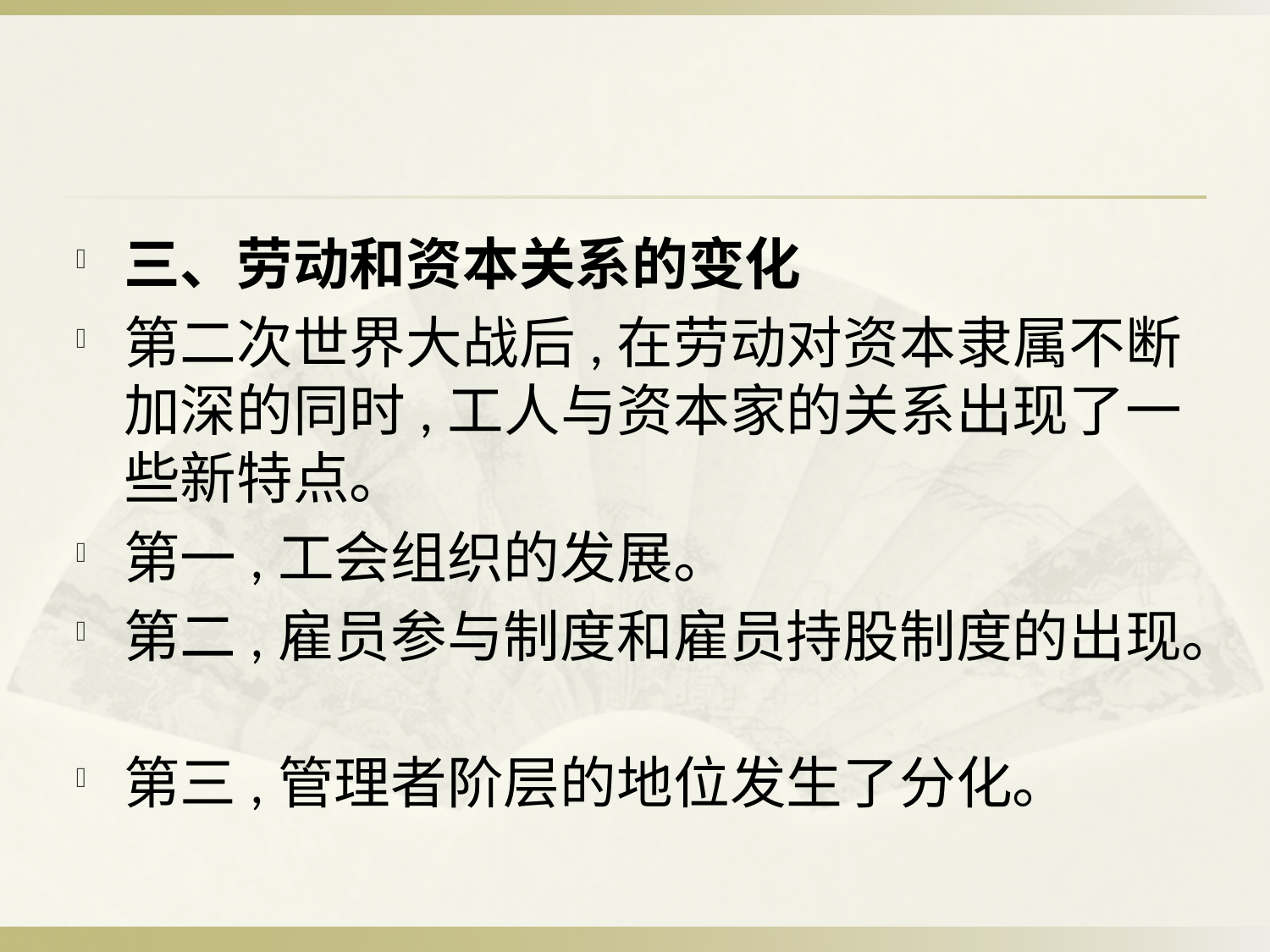

#
三、劳动和资本关系的变化
第二次世界大战后,在劳动对资本隶属不断加深的同时,工人与资本家的关系出现了一些新特点。
第一,工会组织的发展。
第二,雇员参与制度和雇员持股制度的出现。
第三,管理者阶层的地位发生了分化。